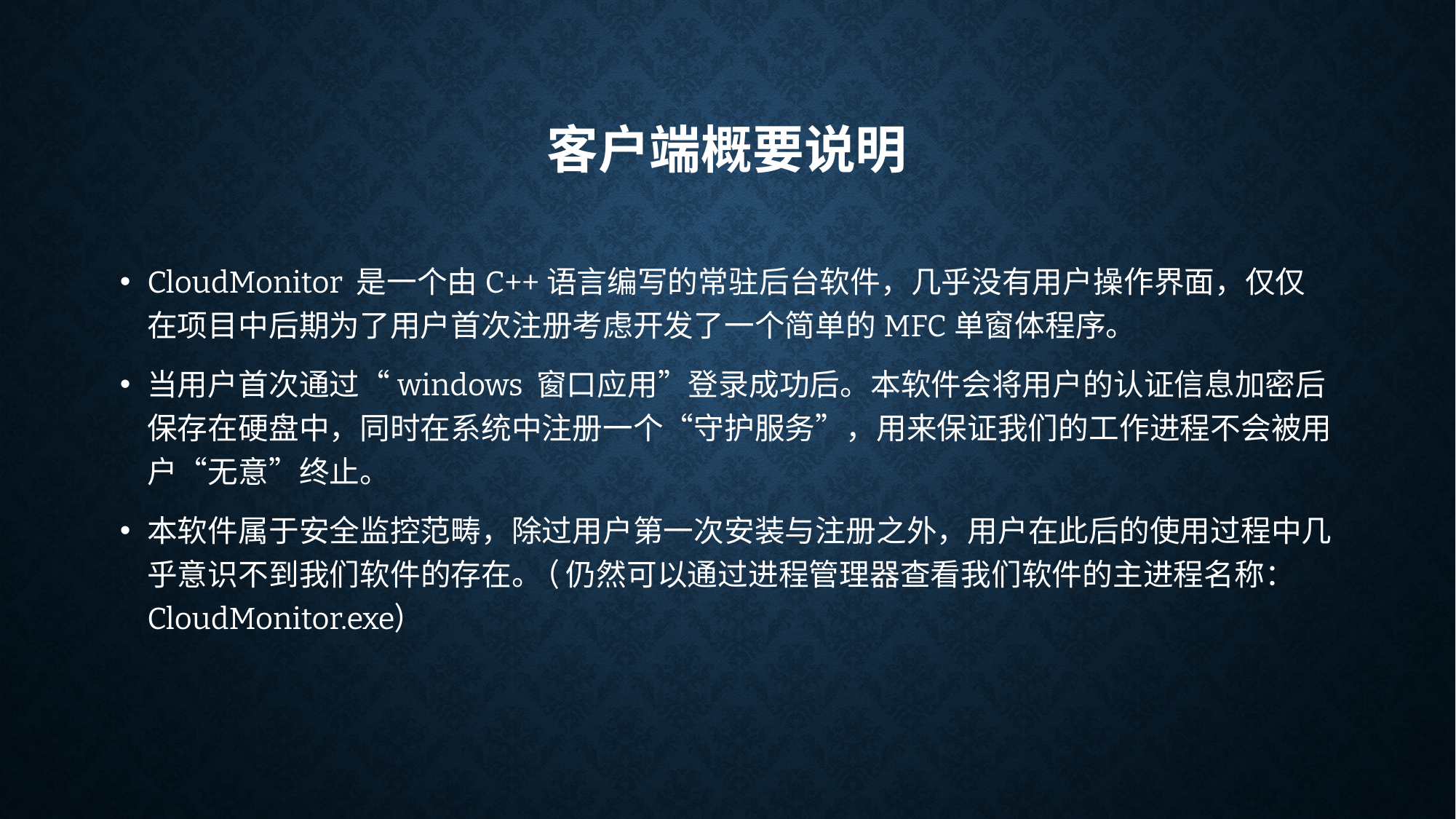

# 客户端概要说明
CloudMonitor 是一个由C++语言编写的常驻后台软件，几乎没有用户操作界面，仅仅在项目中后期为了用户首次注册考虑开发了一个简单的MFC单窗体程序。
当用户首次通过“windows 窗口应用”登录成功后。本软件会将用户的认证信息加密后保存在硬盘中，同时在系统中注册一个“守护服务”，用来保证我们的工作进程不会被用户“无意”终止。
本软件属于安全监控范畴，除过用户第一次安装与注册之外，用户在此后的使用过程中几乎意识不到我们软件的存在。(仍然可以通过进程管理器查看我们软件的主进程名称：CloudMonitor.exe)